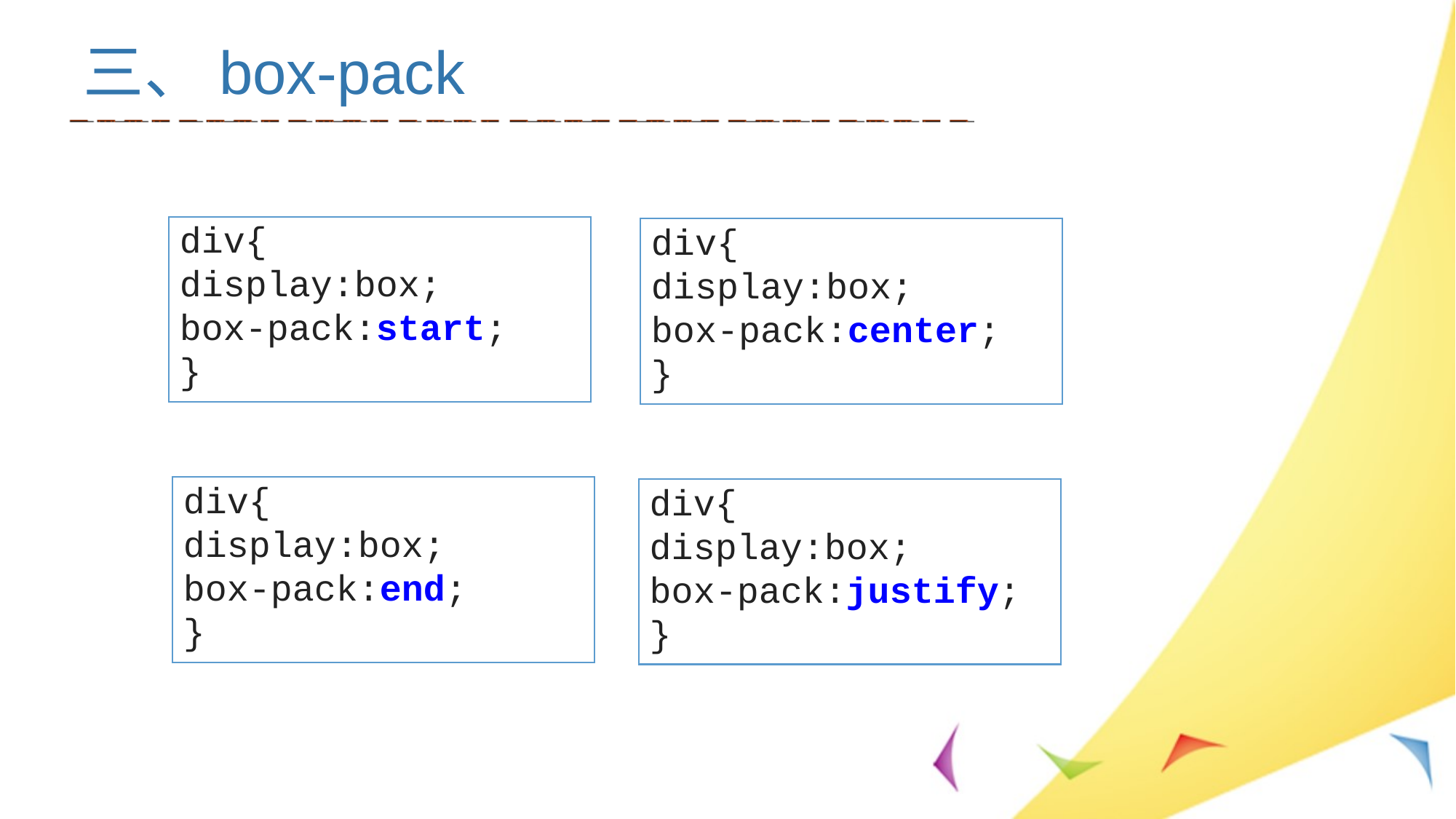

# 三、box-pack
div{
display:box;
box-pack:start;
}
div{
display:box;
box-pack:center;
}
div{
display:box;
box-pack:end;
}
div{
display:box;
box-pack:justify;
}